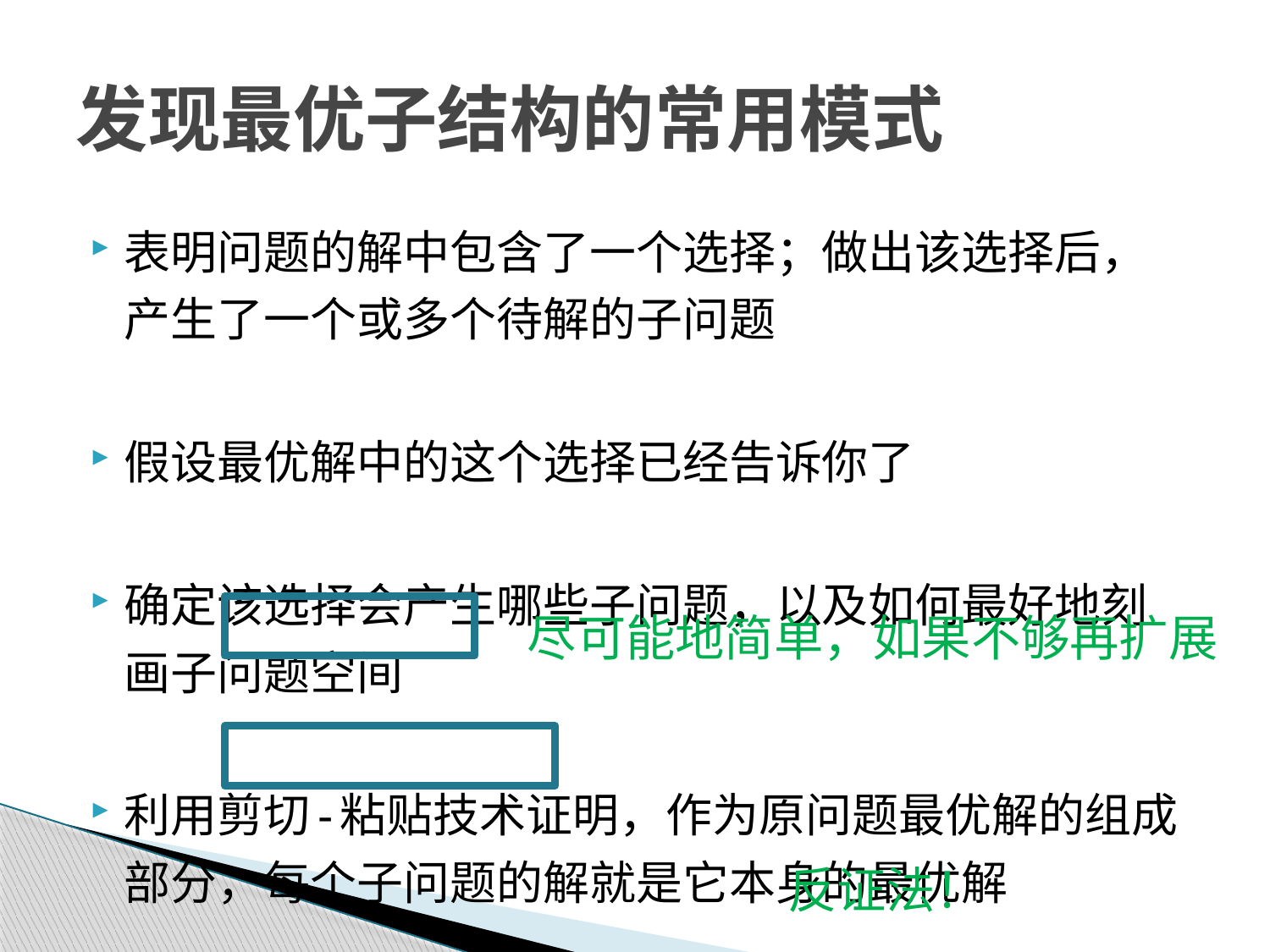

# 发现最优子结构的常用模式
表明问题的解中包含了一个选择；做出该选择后，产生了一个或多个待解的子问题

假设最优解中的这个选择已经告诉你了

确定该选择会产生哪些子问题，以及如何最好地刻画子问题空间

利用剪切-粘贴技术证明，作为原问题最优解的组成部分，每个子问题的解就是它本身的最优解

尽可能地简单，如果不够再扩展

反证法！